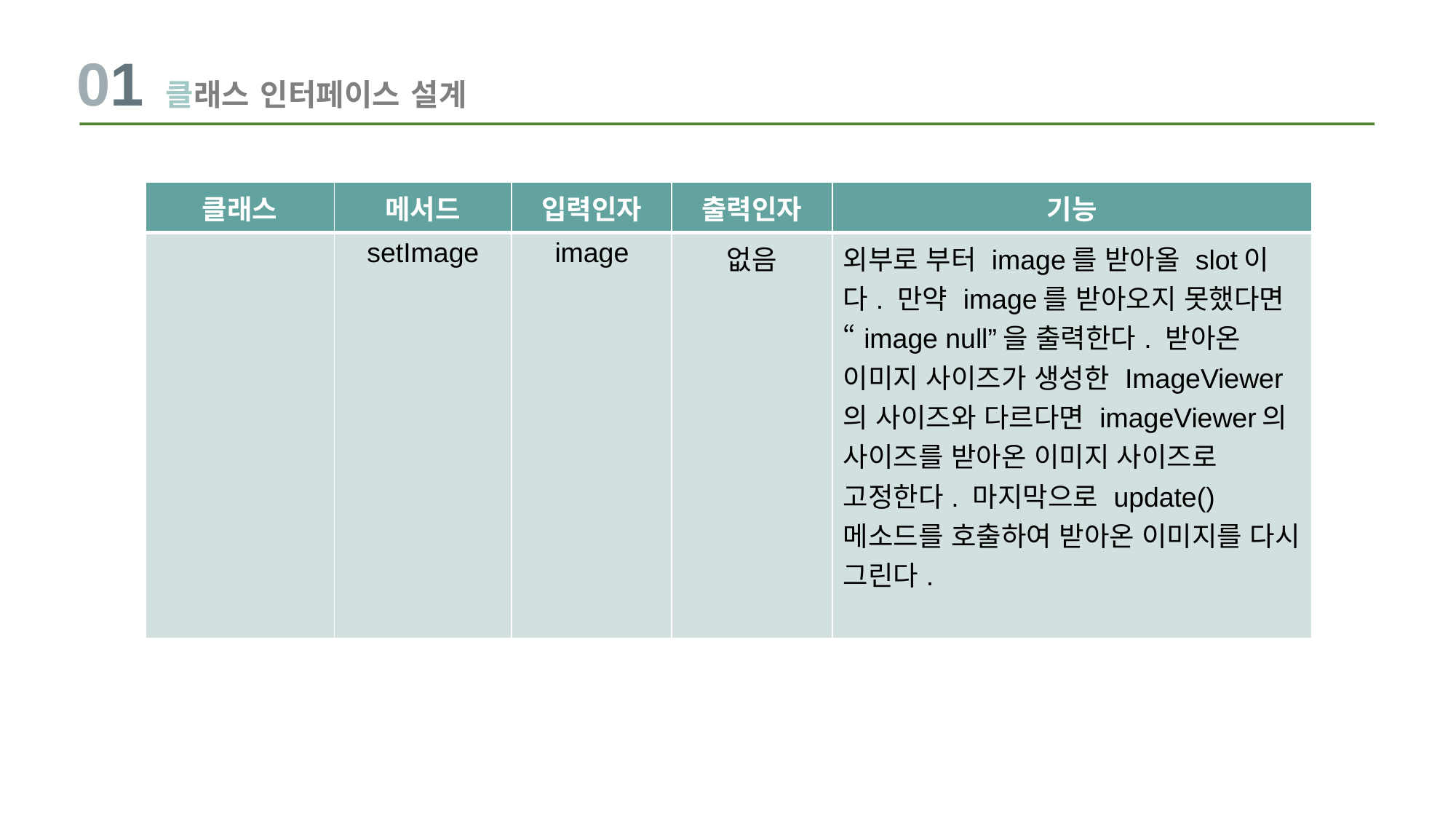

01  클래스 인터페이스 설계

| 클래스 | 메서드 | 입력인자 | 출력인자 | 기능 |
| --- | --- | --- | --- | --- |
|  | setImage | image | 없음 | 외부로 부터 image를 받아올 slot이다. 만약 image를 받아오지 못했다면 “image null”을 출력한다. 받아온 이미지 사이즈가 생성한 ImageViewer의 사이즈와 다르다면 imageViewer의 사이즈를 받아온 이미지 사이즈로 고정한다. 마지막으로 update()메소드를 호출하여 받아온 이미지를 다시 그린다. |